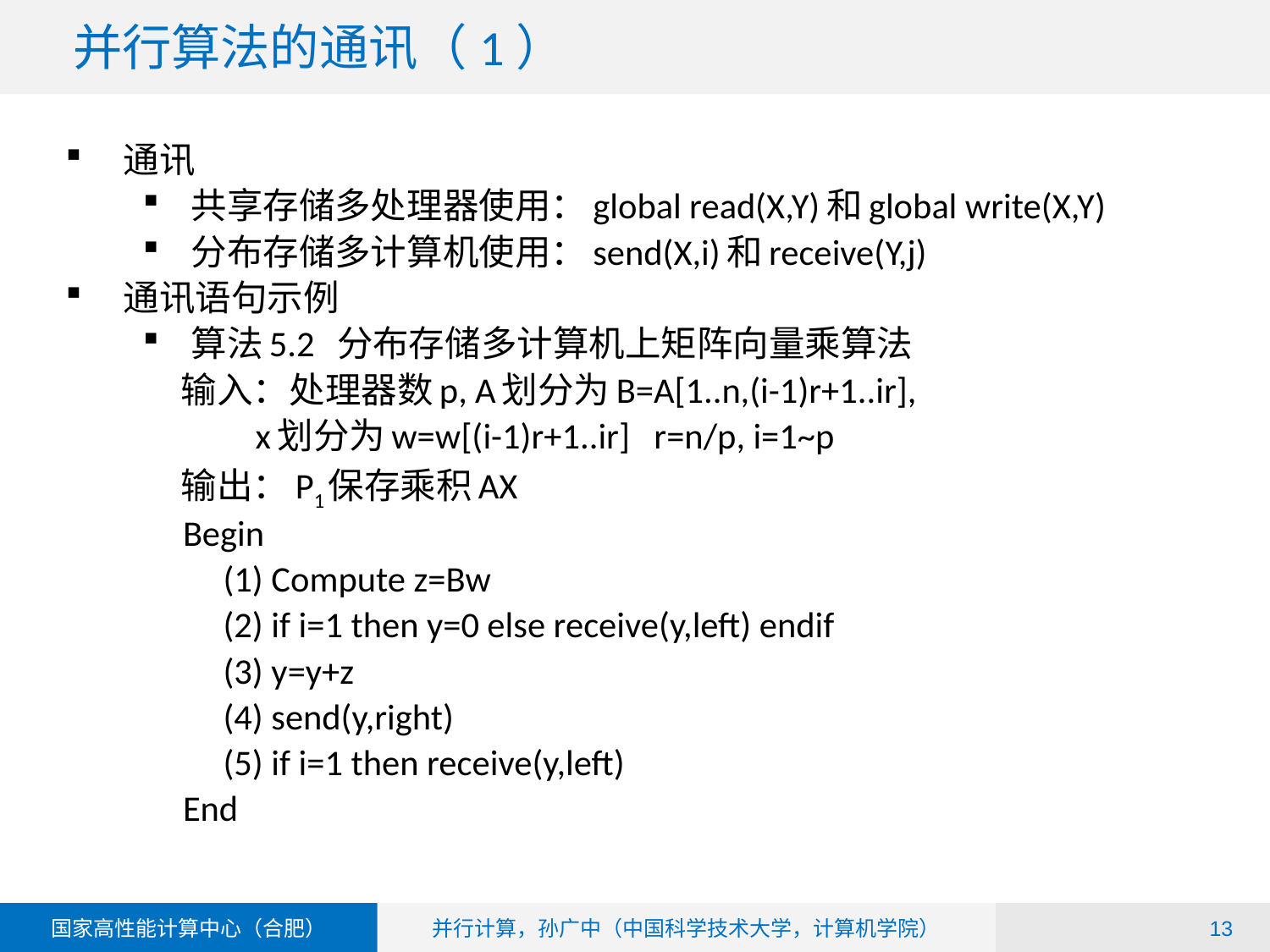

# 并行算法的通讯（1）
通讯
共享存储多处理器使用：global read(X,Y)和global write(X,Y)
分布存储多计算机使用：send(X,i)和receive(Y,j)
通讯语句示例
算法5.2  分布存储多计算机上矩阵向量乘算法
    输入：处理器数p, A划分为B=A[1..n,(i-1)r+1..ir],
              x划分为w=w[(i-1)r+1..ir]   r=n/p, i=1~p
    输出：P1保存乘积AX
     Begin
          (1) Compute z=Bw
          (2) if i=1 then y=0 else receive(y,left) endif
          (3) y=y+z
          (4) send(y,right)
          (5) if i=1 then receive(y,left)
     End

13